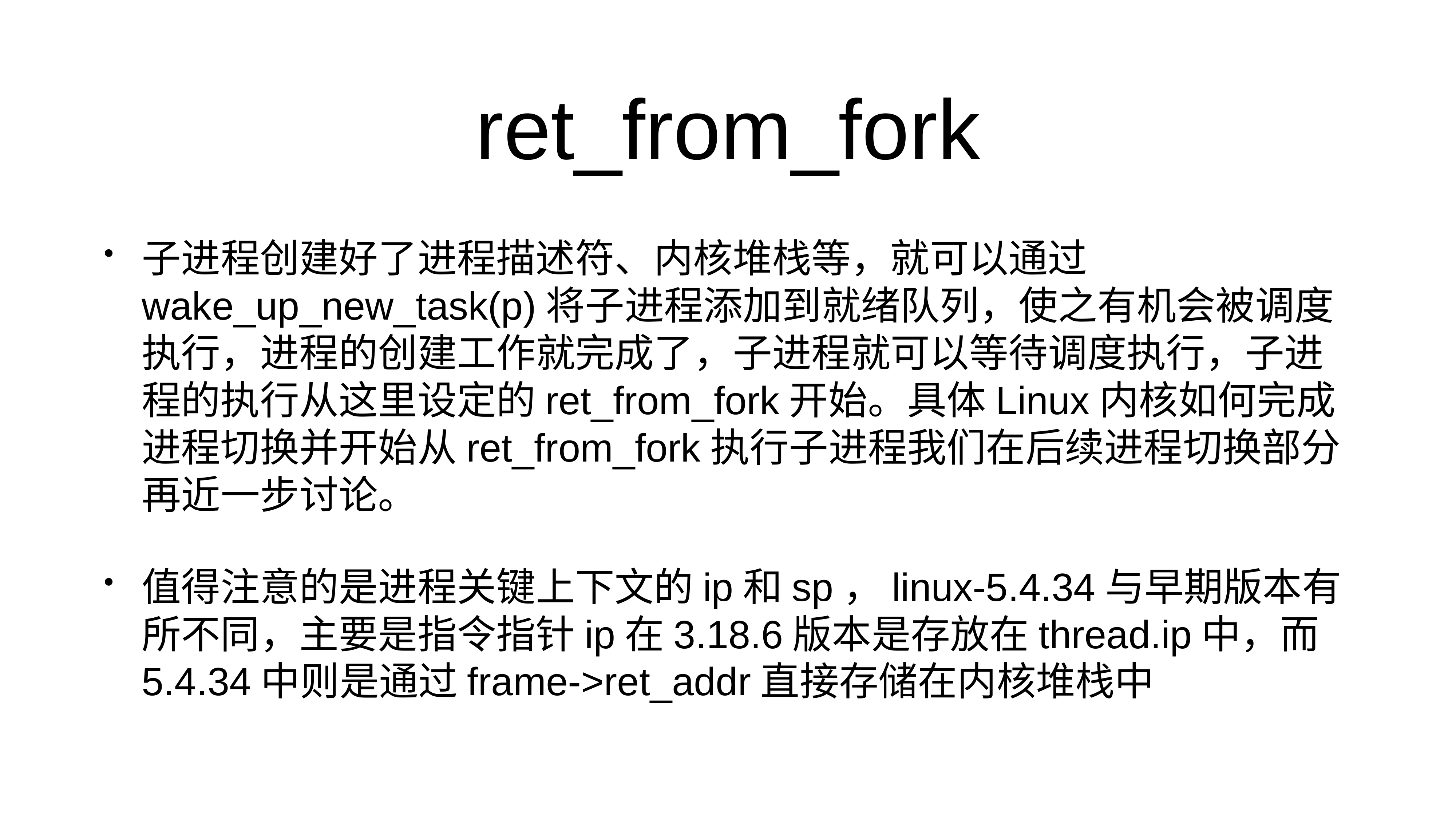

# ret_from_fork
子进程创建好了进程描述符、内核堆栈等，就可以通过wake_up_new_task(p)将子进程添加到就绪队列，使之有机会被调度执行，进程的创建工作就完成了，子进程就可以等待调度执行，子进程的执行从这里设定的ret_from_fork开始。具体Linux内核如何完成进程切换并开始从ret_from_fork执行子进程我们在后续进程切换部分再近一步讨论。
值得注意的是进程关键上下文的ip和sp，linux-5.4.34与早期版本有所不同，主要是指令指针ip在3.18.6版本是存放在thread.ip中，而5.4.34中则是通过frame->ret_addr直接存储在内核堆栈中